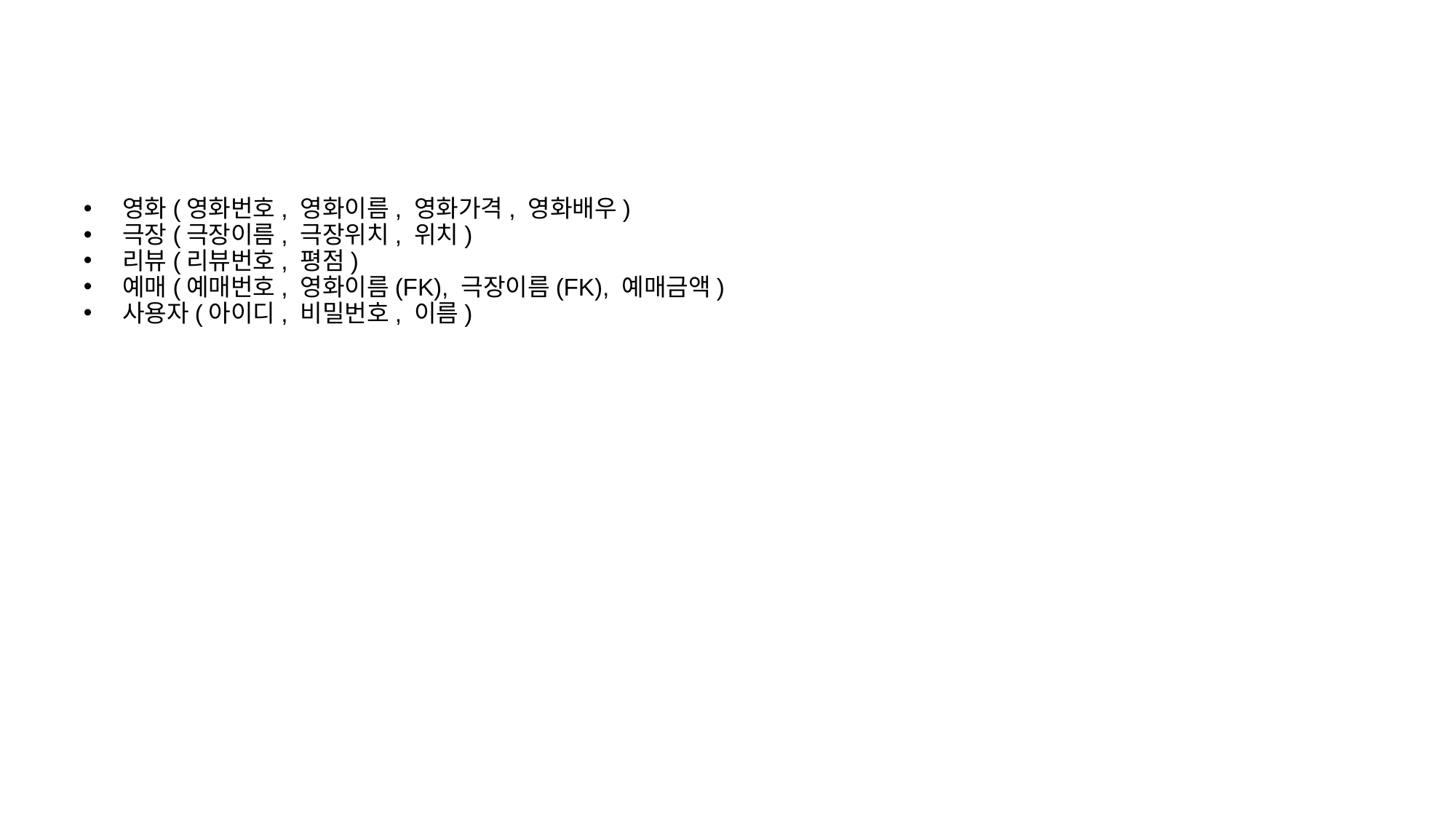

#
영화(영화번호, 영화이름, 영화가격, 영화배우)
극장(극장이름, 극장위치, 위치)
리뷰(리뷰번호, 평점)
예매(예매번호, 영화이름(FK), 극장이름(FK), 예매금액)
사용자(아이디, 비밀번호, 이름)